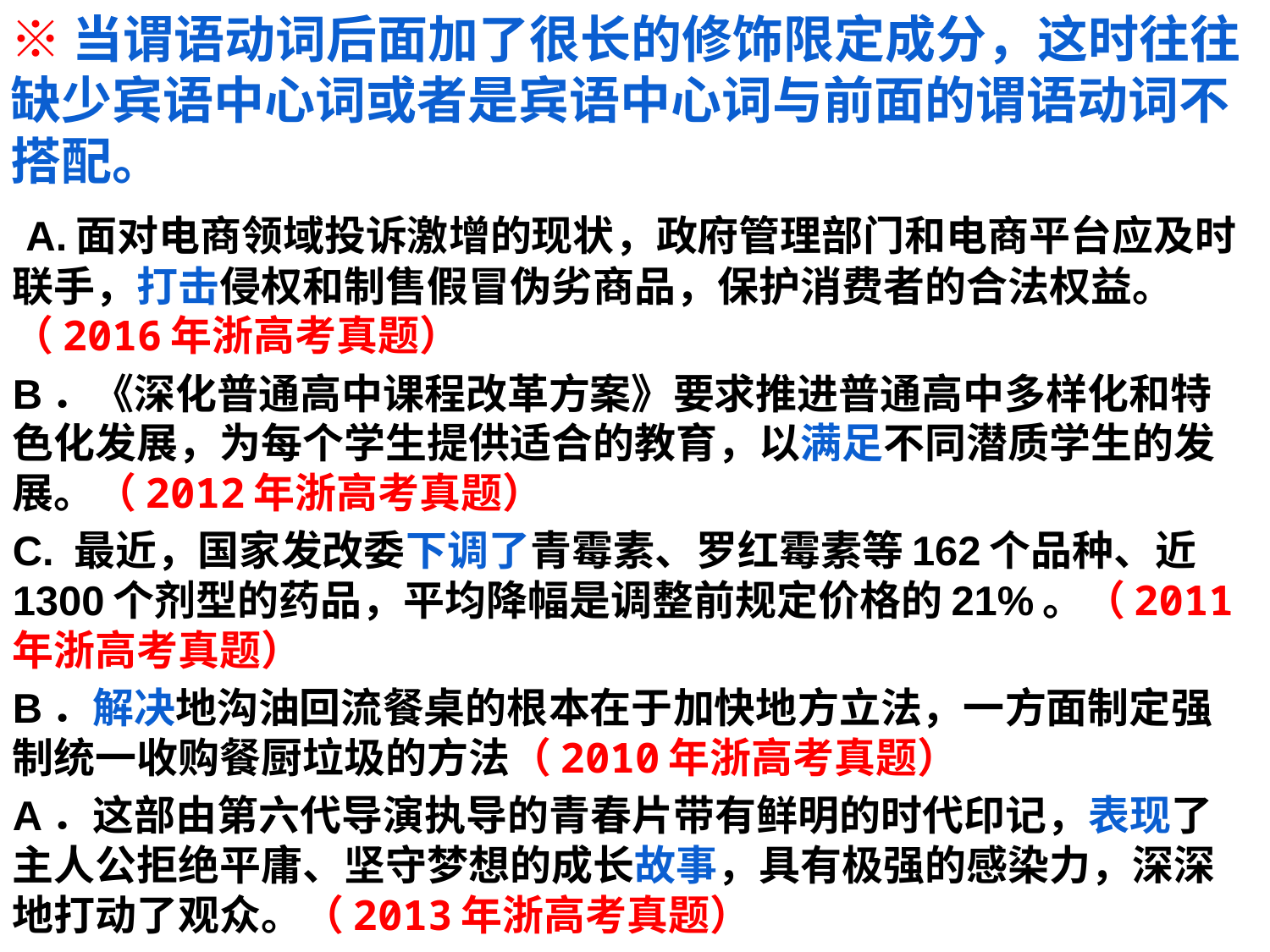

# ※当谓语动词后面加了很长的修饰限定成分，这时往往缺少宾语中心词或者是宾语中心词与前面的谓语动词不搭配。
 A.面对电商领域投诉激增的现状，政府管理部门和电商平台应及时联手，打击侵权和制售假冒伪劣商品，保护消费者的合法权益。（2016年浙高考真题）
B．《深化普通高中课程改革方案》要求推进普通高中多样化和特色化发展，为每个学生提供适合的教育，以满足不同潜质学生的发展。（2012年浙高考真题）
C. 最近，国家发改委下调了青霉素、罗红霉素等162个品种、近1300个剂型的药品，平均降幅是调整前规定价格的21%。（2011年浙高考真题）
B．解决地沟油回流餐桌的根本在于加快地方立法，一方面制定强制统一收购餐厨垃圾的方法（2010年浙高考真题）
A．这部由第六代导演执导的青春片带有鲜明的时代印记，表现了主人公拒绝平庸、坚守梦想的成长故事，具有极强的感染力，深深地打动了观众。（2013年浙高考真题）